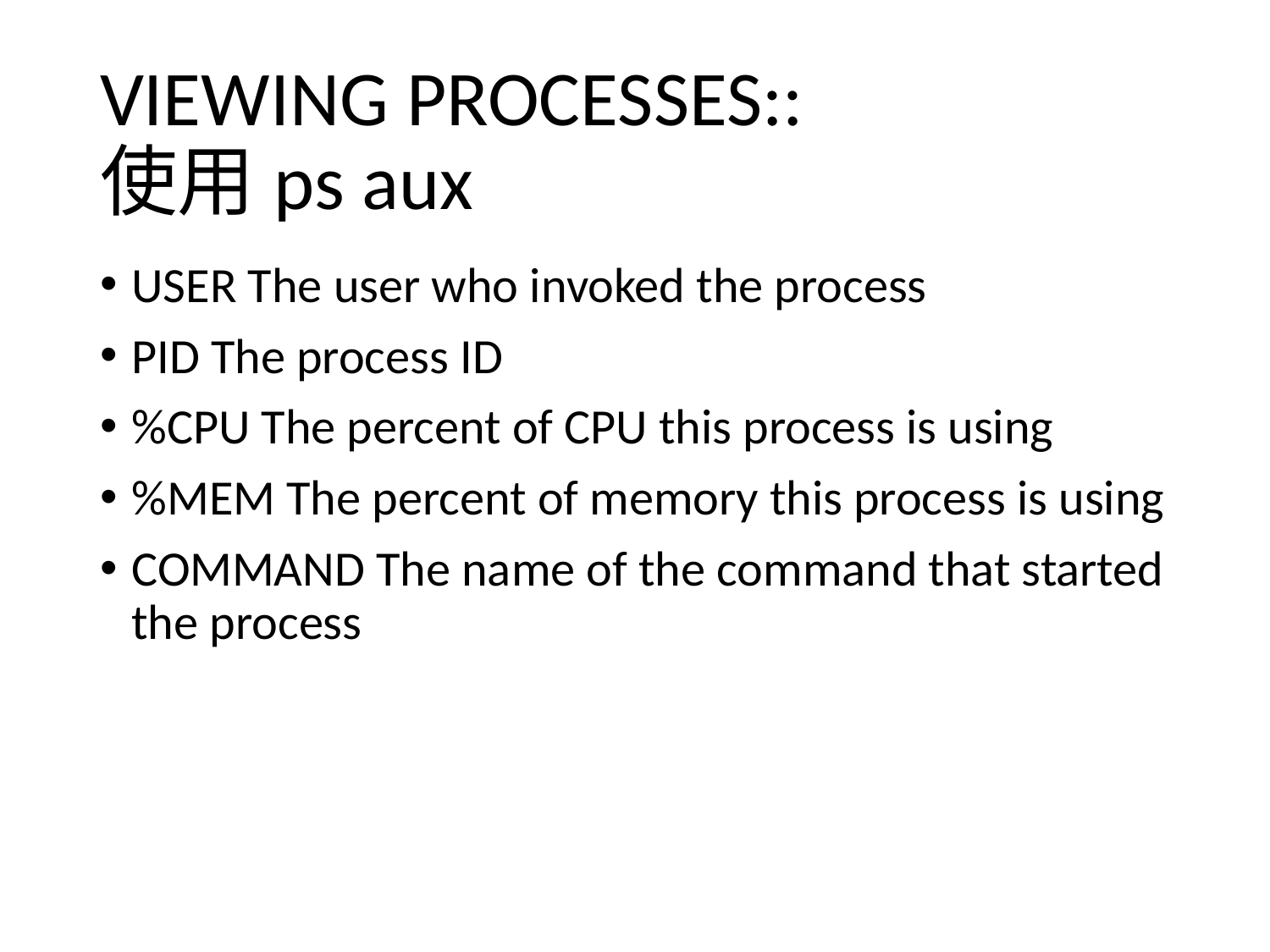

# VIEWING PROCESSES:: 使用ps aux
USER The user who invoked the process
PID The process ID
%CPU The percent of CPU this process is using
%MEM The percent of memory this process is using
COMMAND The name of the command that started the process